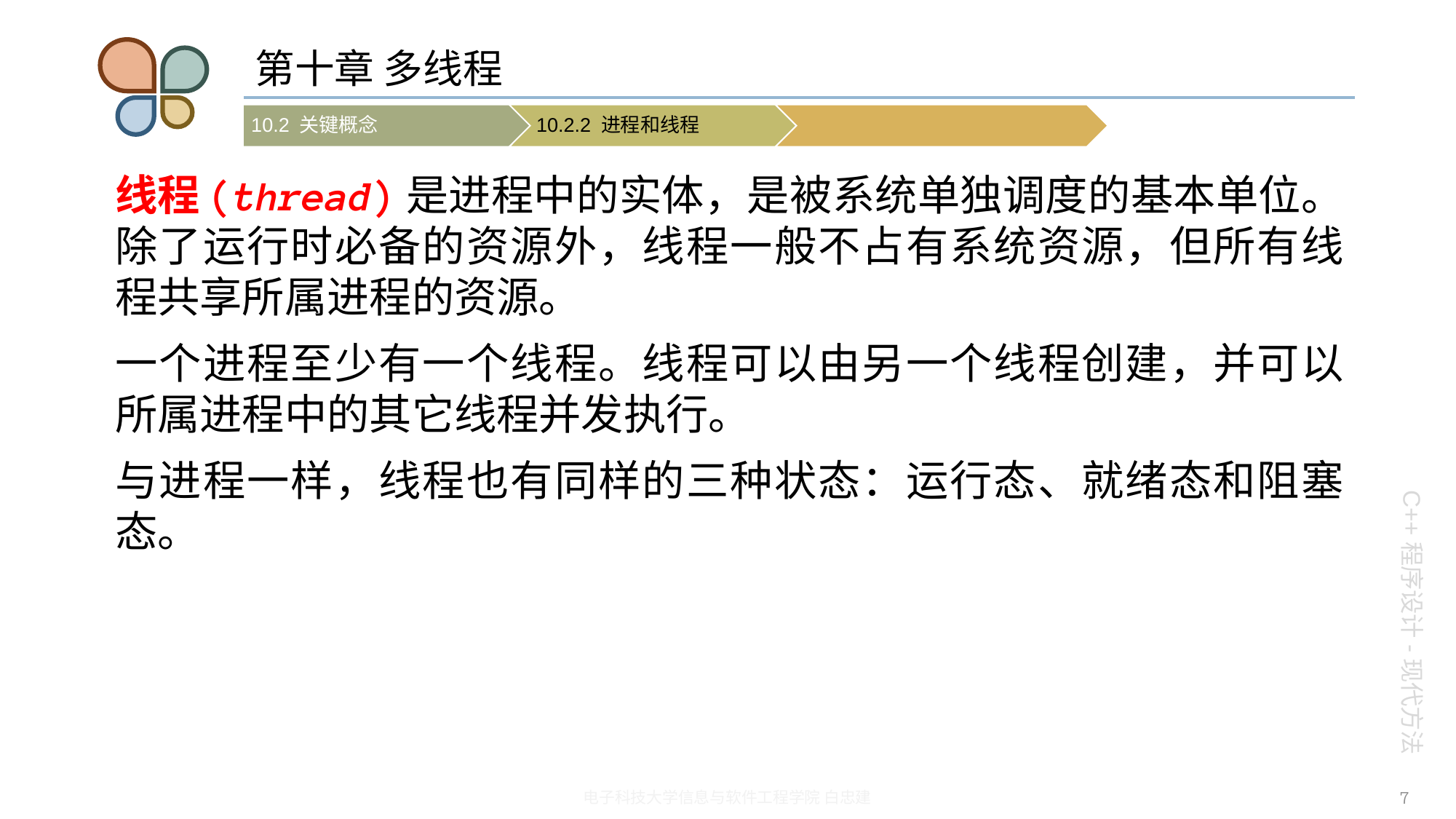

# 第十章 多线程
10.2 关键概念
10.2.2 进程和线程

线程(thread)是进程中的实体，是被系统单独调度的基本单位。除了运行时必备的资源外，线程一般不占有系统资源，但所有线程共享所属进程的资源。
一个进程至少有一个线程。线程可以由另一个线程创建，并可以所属进程中的其它线程并发执行。
与进程一样，线程也有同样的三种状态：运行态、就绪态和阻塞态。

7